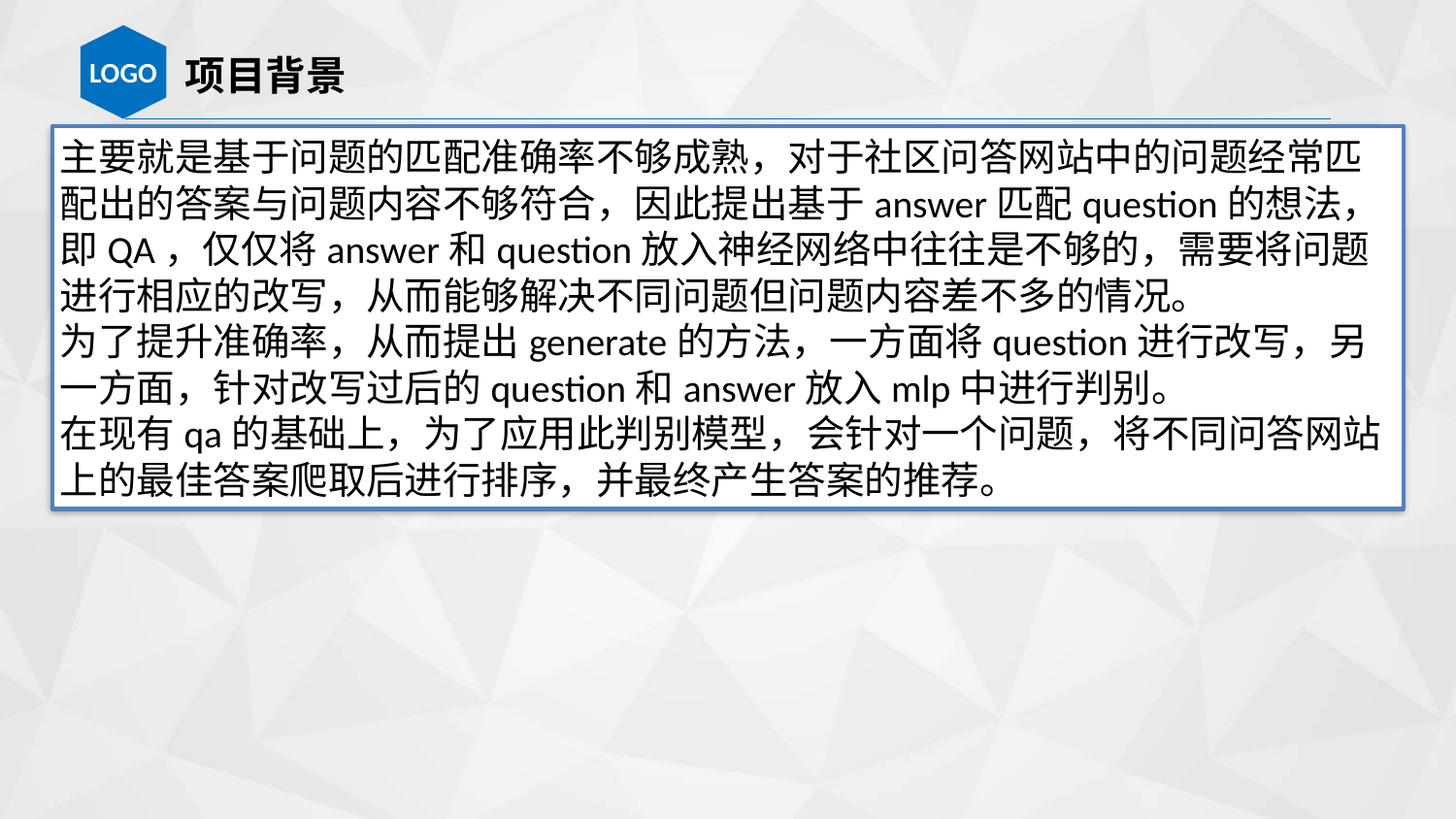

项目背景
主要就是基于问题的匹配准确率不够成熟，对于社区问答网站中的问题经常匹配出的答案与问题内容不够符合，因此提出基于answer匹配question的想法，即QA，仅仅将answer和question放入神经网络中往往是不够的，需要将问题进行相应的改写，从而能够解决不同问题但问题内容差不多的情况。
为了提升准确率，从而提出generate的方法，一方面将question进行改写，另一方面，针对改写过后的question和answer放入mlp中进行判别。
在现有qa的基础上，为了应用此判别模型，会针对一个问题，将不同问答网站上的最佳答案爬取后进行排序，并最终产生答案的推荐。